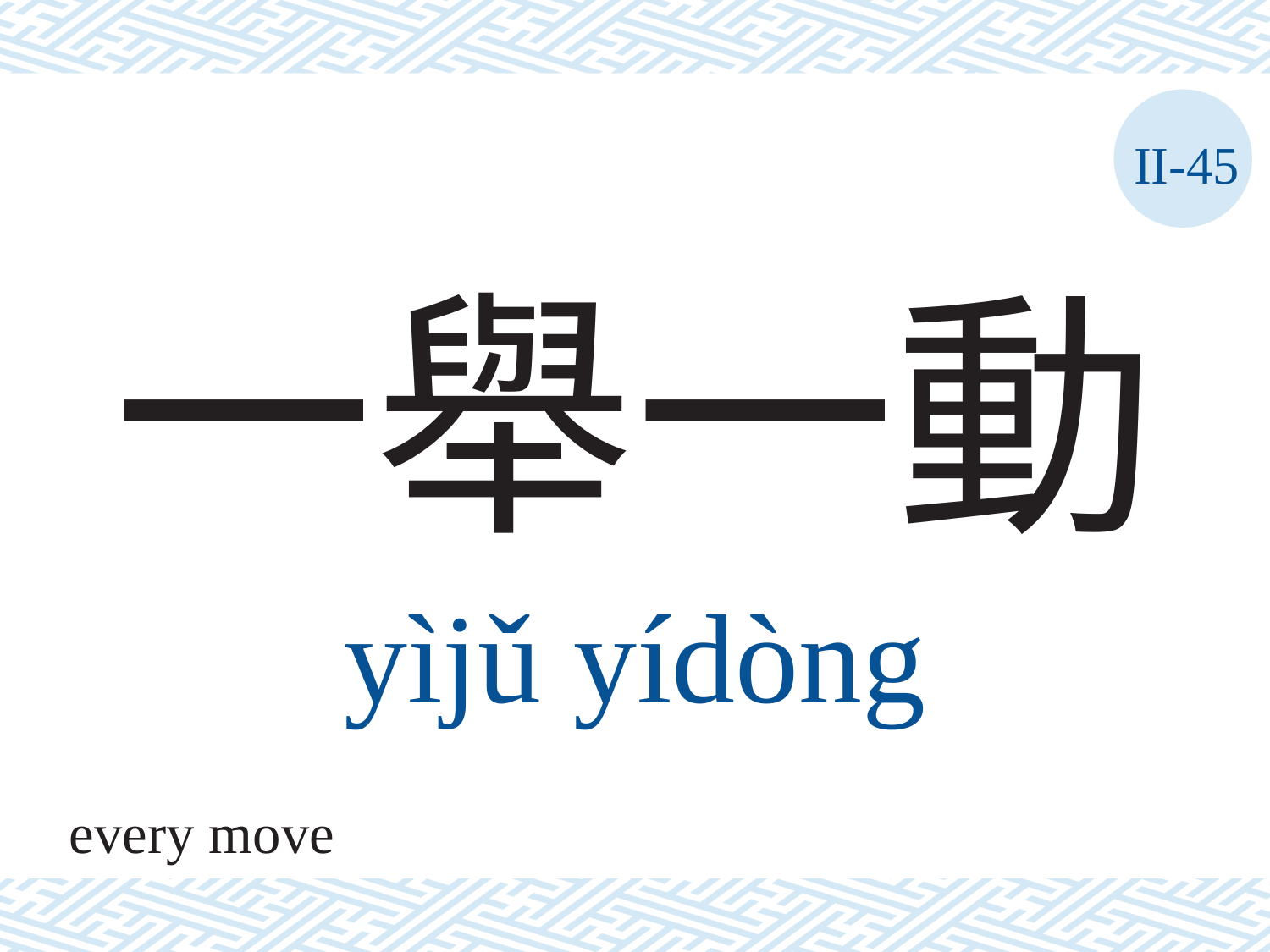

II-45
# 一舉一動
yìjǔ	yídòng
every move